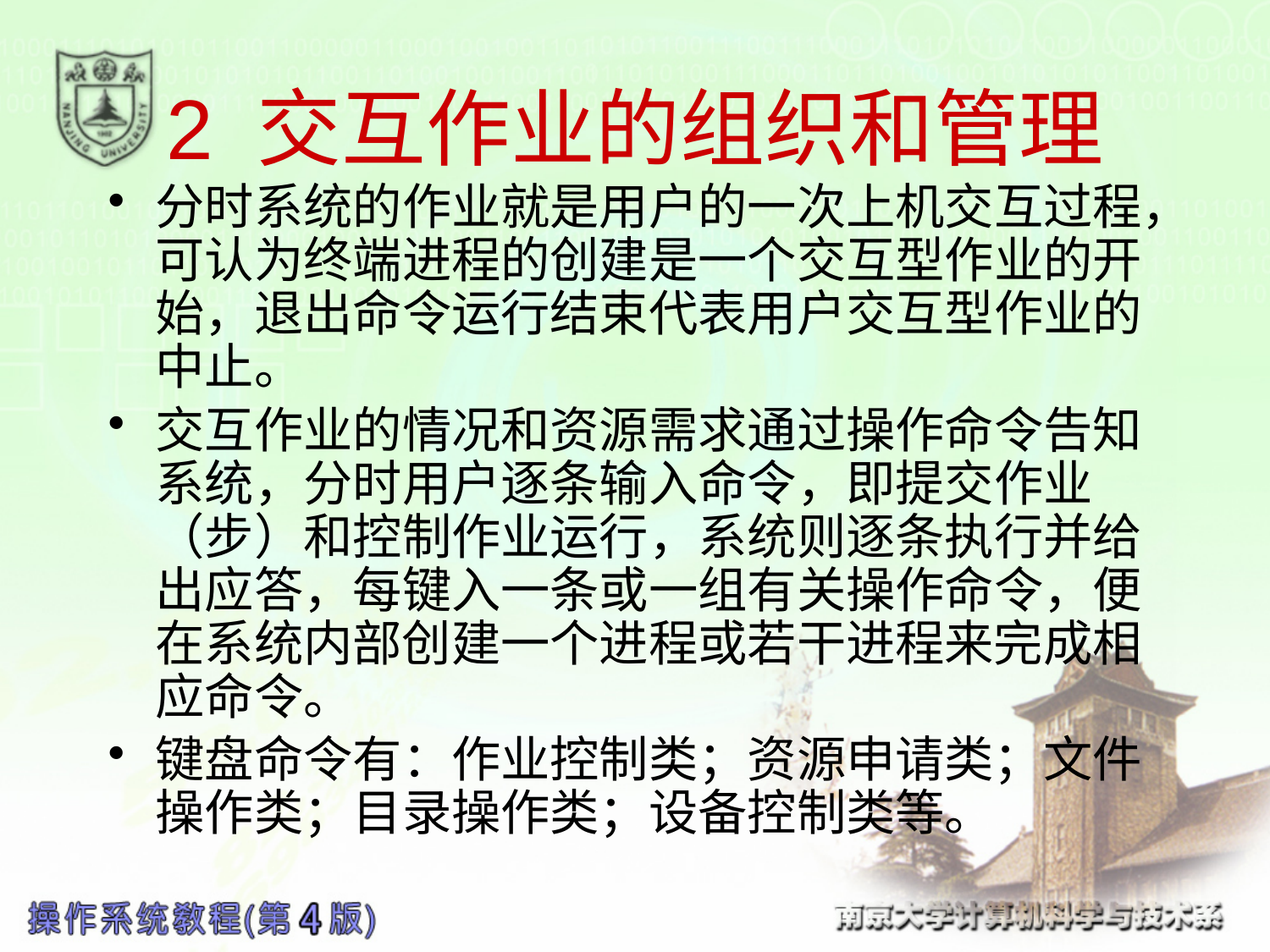

# 2 交互作业的组织和管理
分时系统的作业就是用户的一次上机交互过程，可认为终端进程的创建是一个交互型作业的开始，退出命令运行结束代表用户交互型作业的中止。
交互作业的情况和资源需求通过操作命令告知系统，分时用户逐条输入命令，即提交作业（步）和控制作业运行，系统则逐条执行并给出应答，每键入一条或一组有关操作命令，便在系统内部创建一个进程或若干进程来完成相应命令。
键盘命令有：作业控制类；资源申请类；文件操作类；目录操作类；设备控制类等。